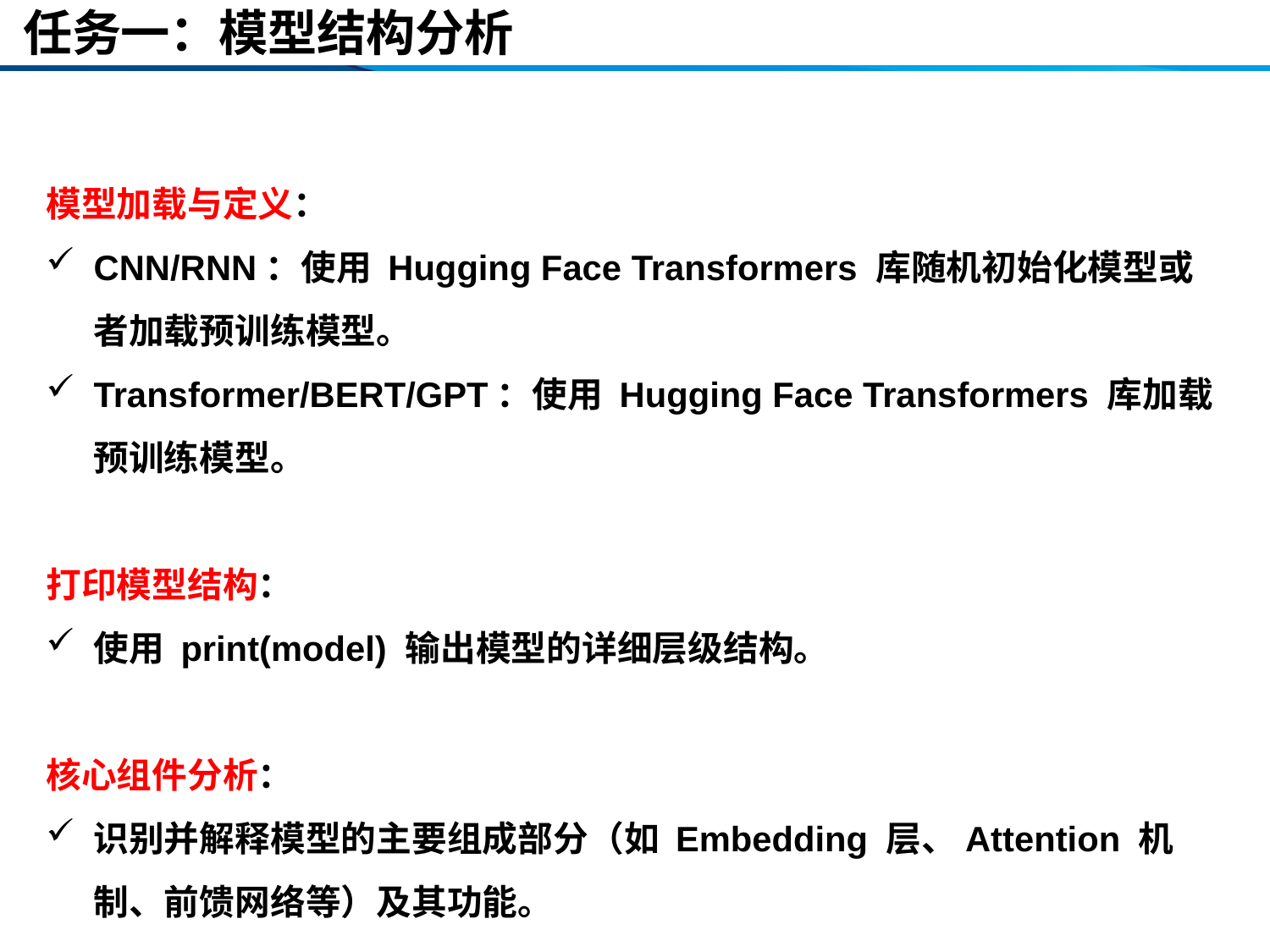

# 任务一：模型结构分析
模型加载与定义：
CNN/RNN：使用 Hugging Face Transformers 库随机初始化模型或者加载预训练模型。
Transformer/BERT/GPT：使用 Hugging Face Transformers 库加载预训练模型。

打印模型结构：
使用 print(model) 输出模型的详细层级结构。

核心组件分析：
识别并解释模型的主要组成部分（如 Embedding 层、Attention 机制、前馈网络等）及其功能。